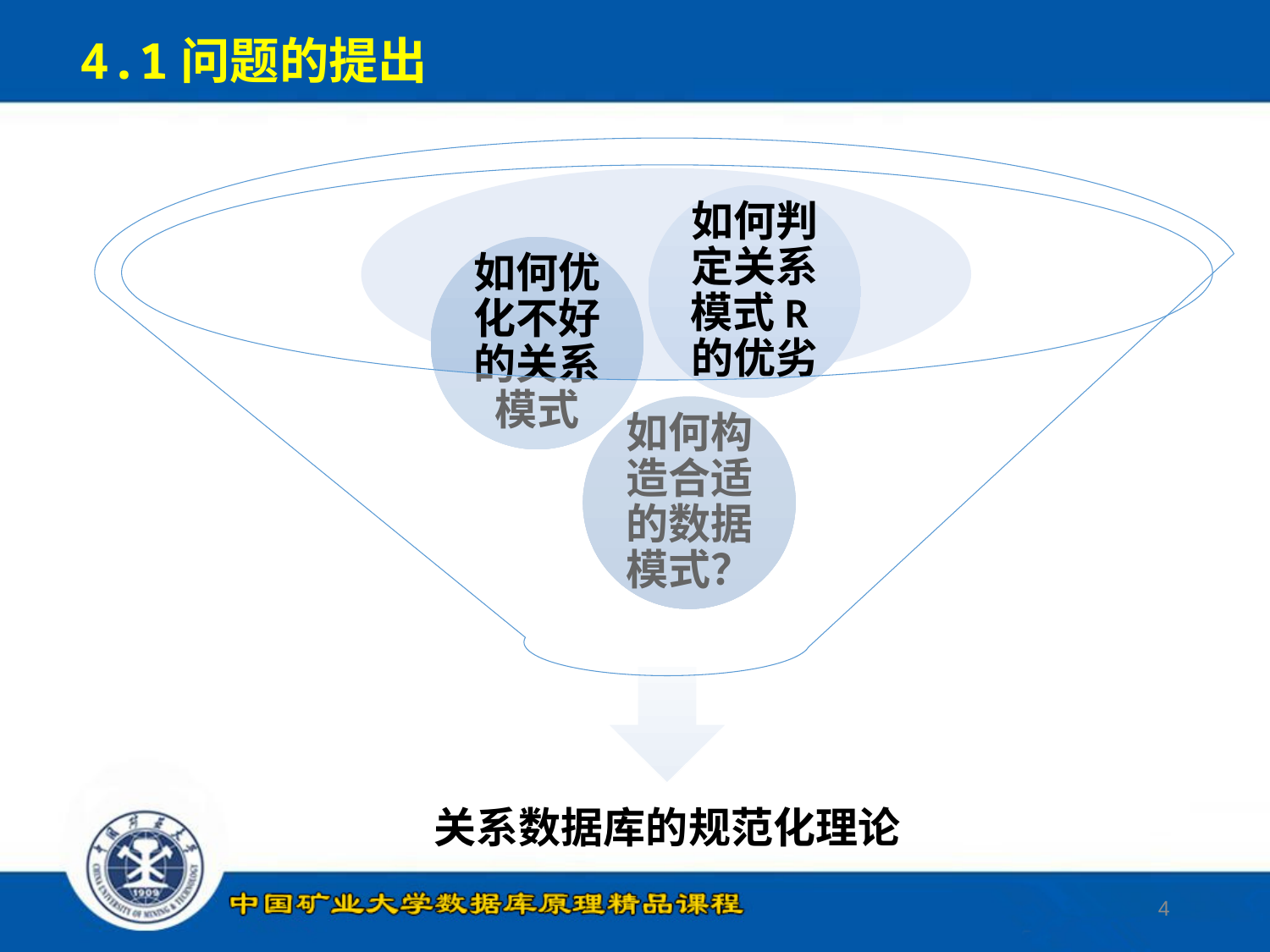

# 4.1问题的提出
关系数据库的规范化理论
如何构造合适的数据模式？
如何优化不好的关系模式
如何判定关系模式R的优劣
4